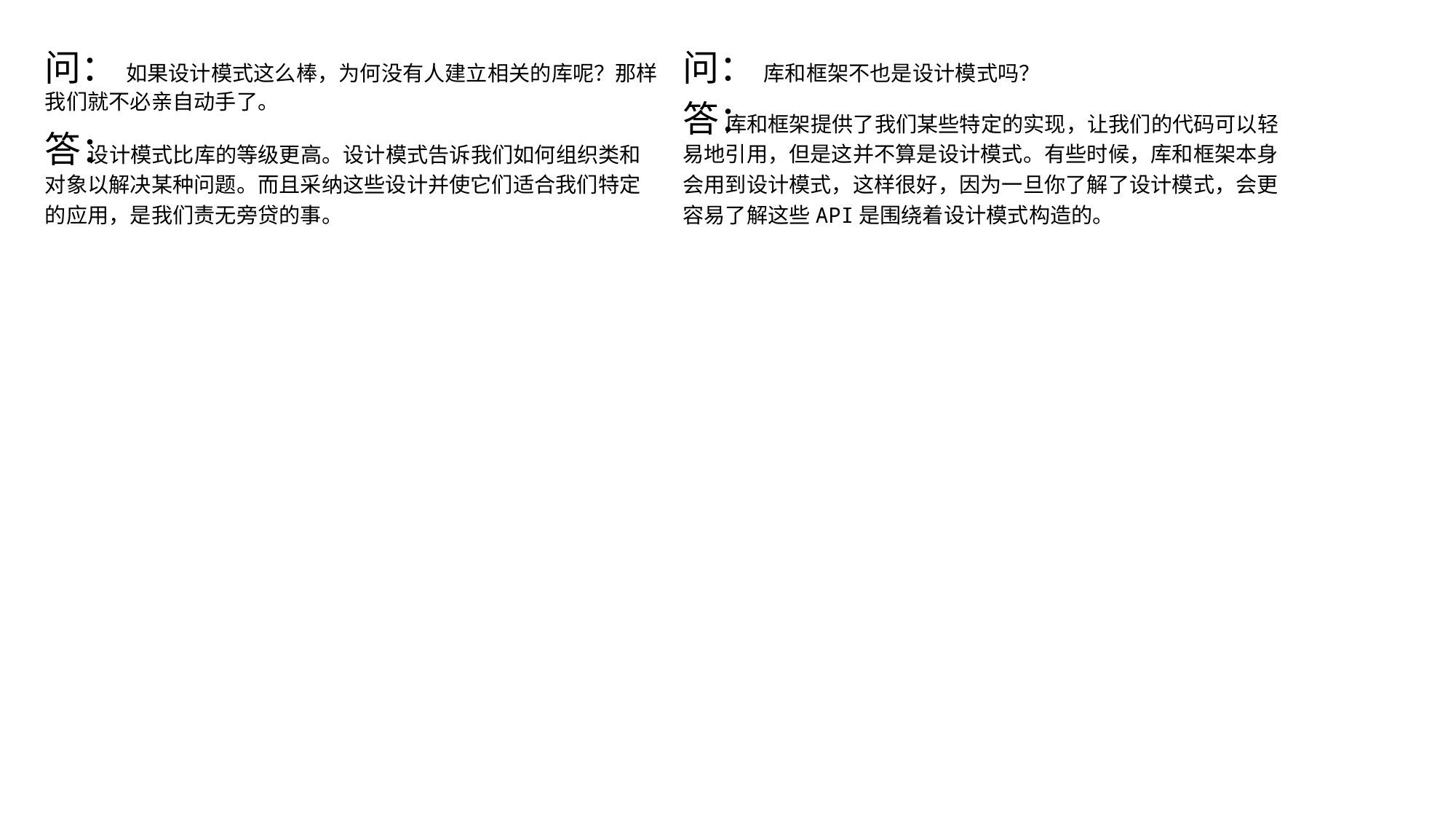

问： 如果设计模式这么棒，为何没有人建立相关的库呢？那样我们就不必亲自动手了。
问： 库和框架不也是设计模式吗？
答：
        库和框架提供了我们某些特定的实现，让我们的代码可以轻易地引用，但是这并不算是设计模式。有些时候，库和框架本身会用到设计模式，这样很好，因为一旦你了解了设计模式，会更容易了解这些API是围绕着设计模式构造的。
答：
        设计模式比库的等级更高。设计模式告诉我们如何组织类和对象以解决某种问题。而且采纳这些设计并使它们适合我们特定的应用，是我们责无旁贷的事。